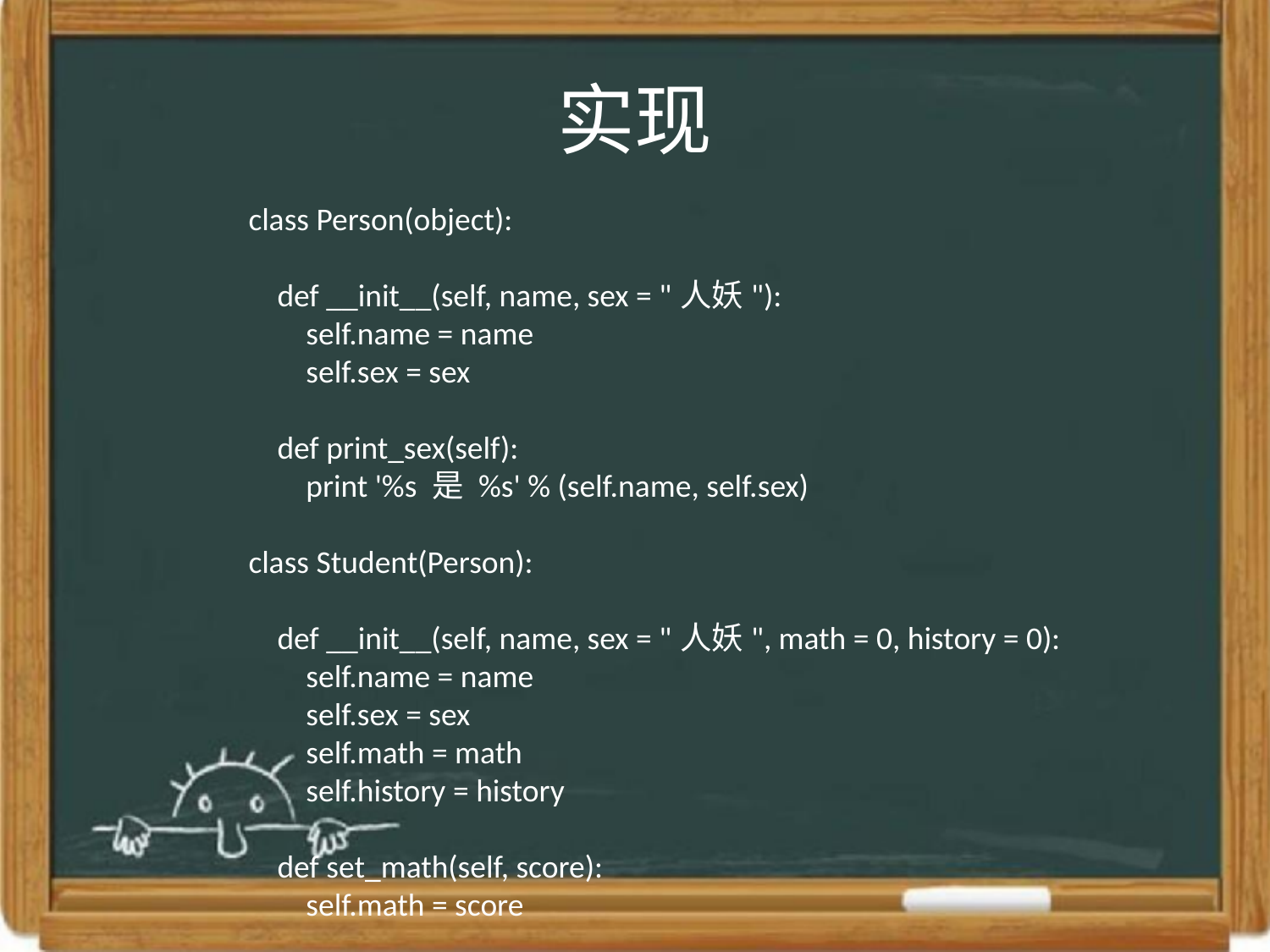

# 实现
class Person(object):

    def __init__(self, name, sex = "人妖"):
        self.name = name
        self.sex = sex

    def print_sex(self):
        print '%s 是 %s' % (self.name, self.sex)

class Student(Person):

    def __init__(self, name, sex = "人妖", math = 0, history = 0):
        self.name = name
        self.sex = sex
        self.math = math
        self.history = history

    def set_math(self, score):
        self.math = score

    def set_history(self, score):
        self.history = score

    def print_score(self):
        print '%s 的 math 成绩 %s' % (self.name, self.math)
        print '%s 的 history 成绩 %s' % (self.name, self.history)

# 模式一
bart1 = Student('1 Bart Simpson')
lisa1 = Student('1 Lisa Simpson', '女生')

bart1.set_math(100)
lisa1.set_math(99)

bart1.set_history(98)
lisa1.set_history(97)

bart1.print_score()
lisa1.print_score()

bart1.print_sex()
lisa1.print_sex()

# 模式二
bart2 = Student('2 Bart Simpson', '人妖', 88, 66)
lisa2 = Student('2 Lisa Simpson', '女生', 50, 99)

bart2.print_score()
lisa2.print_score()

bart2.print_sex()
lisa2.print_sex()